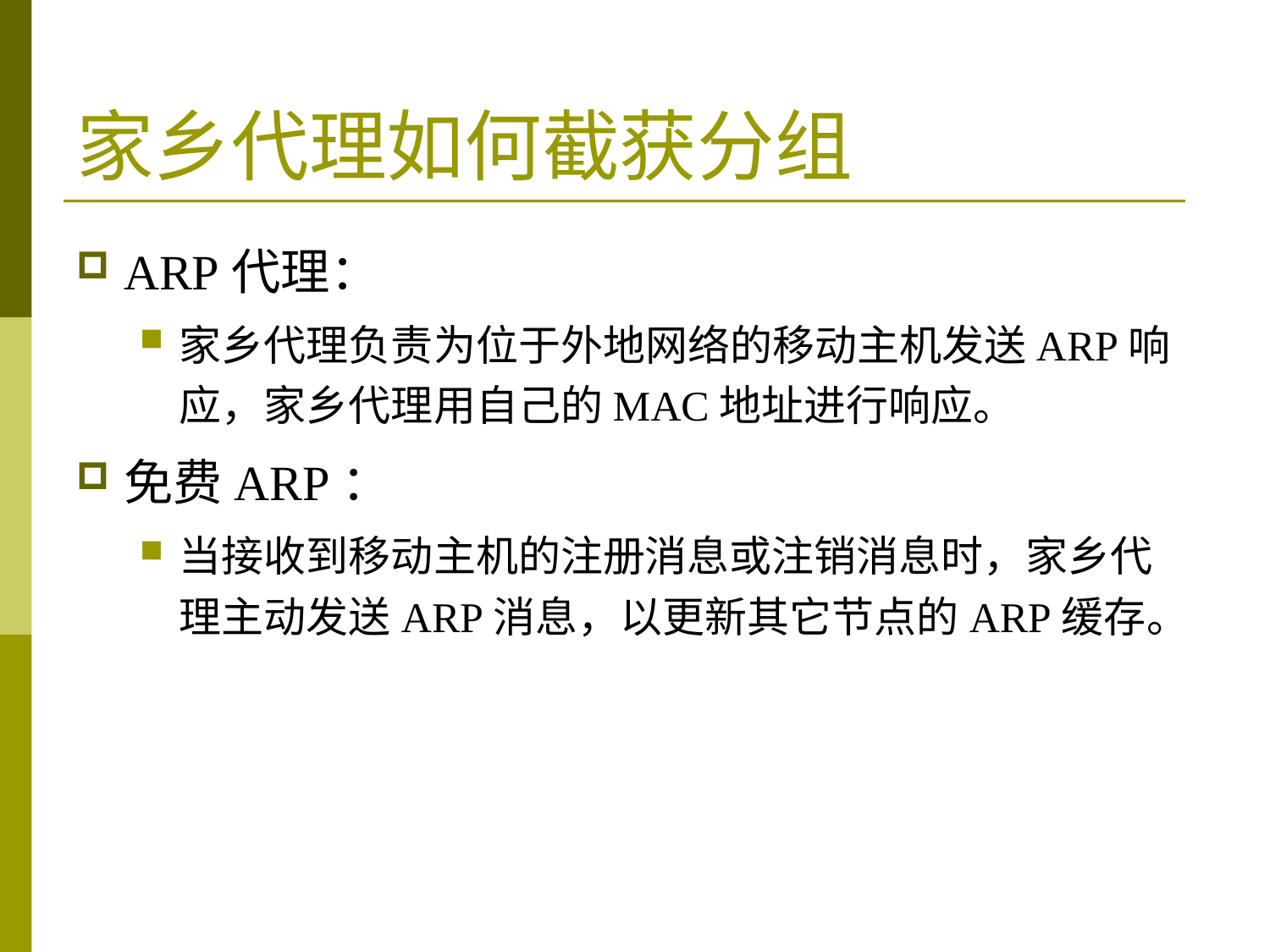

# 家乡代理如何截获分组
ARP代理：
家乡代理负责为位于外地网络的移动主机发送ARP响应，家乡代理用自己的MAC地址进行响应。
免费ARP：
当接收到移动主机的注册消息或注销消息时，家乡代理主动发送ARP消息，以更新其它节点的ARP缓存。